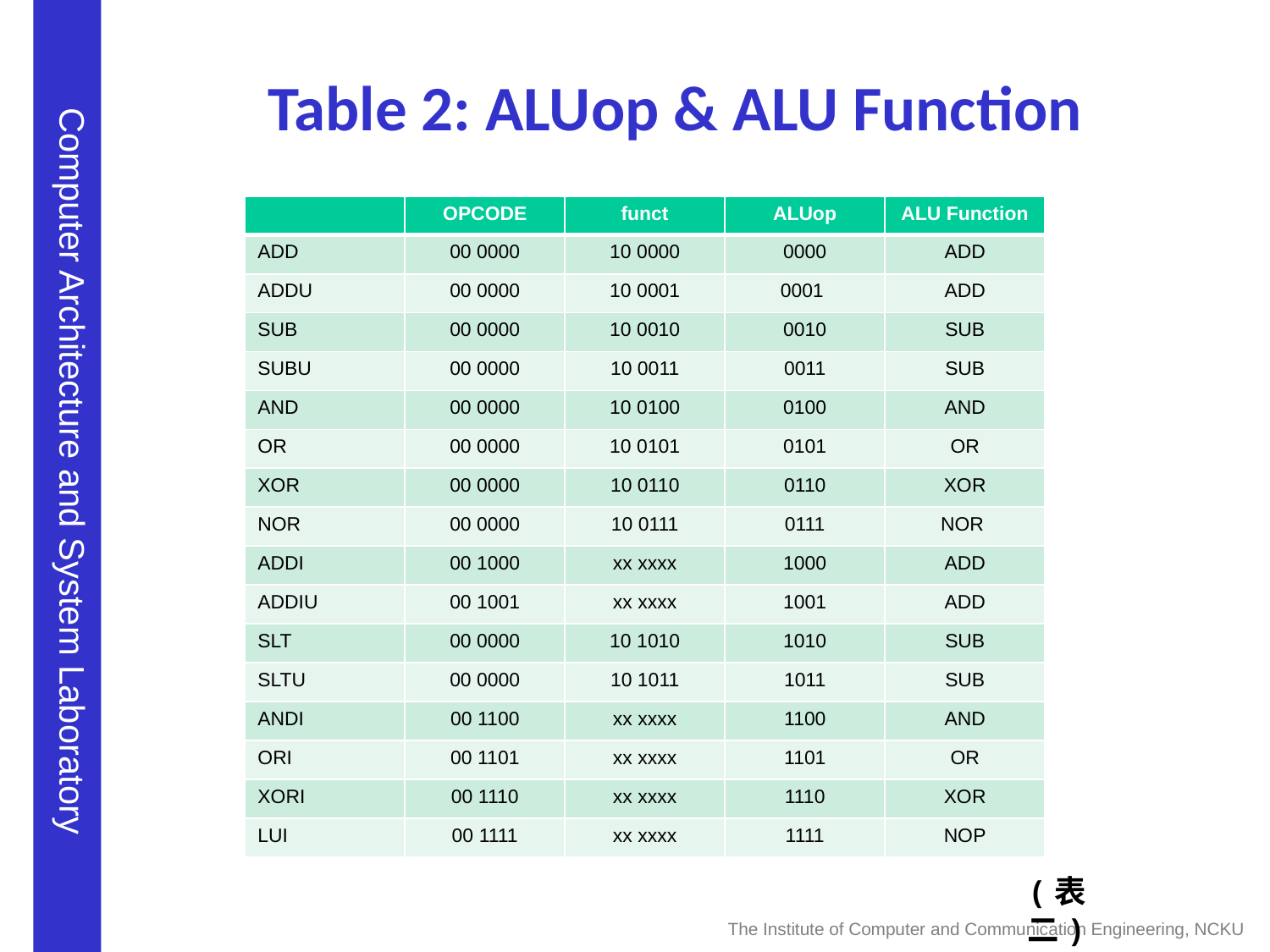

# Table 2: ALUop & ALU Function
|  | OPCODE | funct | ALUop | ALU Function |
| --- | --- | --- | --- | --- |
| ADD | 00 0000 | 10 0000 | 0000 | ADD |
| ADDU | 00 0000 | 10 0001 | 0001 | ADD |
| SUB | 00 0000 | 10 0010 | 0010 | SUB |
| SUBU | 00 0000 | 10 0011 | 0011 | SUB |
| AND | 00 0000 | 10 0100 | 0100 | AND |
| OR | 00 0000 | 10 0101 | 0101 | OR |
| XOR | 00 0000 | 10 0110 | 0110 | XOR |
| NOR | 00 0000 | 10 0111 | 0111 | NOR |
| ADDI | 00 1000 | xx xxxx | 1000 | ADD |
| ADDIU | 00 1001 | xx xxxx | 1001 | ADD |
| SLT | 00 0000 | 10 1010 | 1010 | SUB |
| SLTU | 00 0000 | 10 1011 | 1011 | SUB |
| ANDI | 00 1100 | xx xxxx | 1100 | AND |
| ORI | 00 1101 | xx xxxx | 1101 | OR |
| XORI | 00 1110 | xx xxxx | 1110 | XOR |
| LUI | 00 1111 | xx xxxx | 1111 | NOP |
(表二)